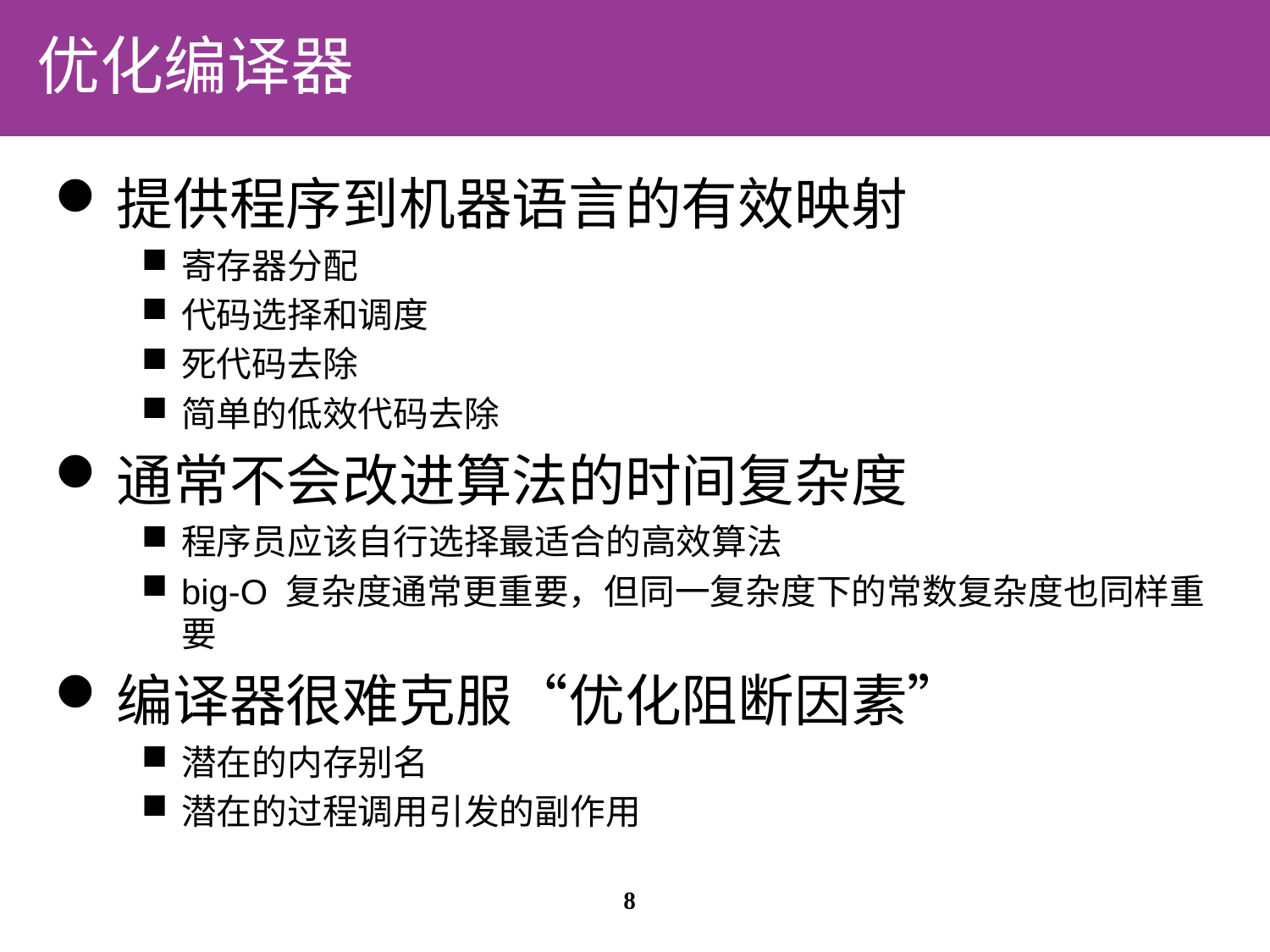

# 优化编译器
提供程序到机器语言的有效映射
寄存器分配
代码选择和调度
死代码去除
简单的低效代码去除
通常不会改进算法的时间复杂度
程序员应该自行选择最适合的高效算法
big-O 复杂度通常更重要，但同一复杂度下的常数复杂度也同样重要
编译器很难克服“优化阻断因素”
潜在的内存别名
潜在的过程调用引发的副作用
8